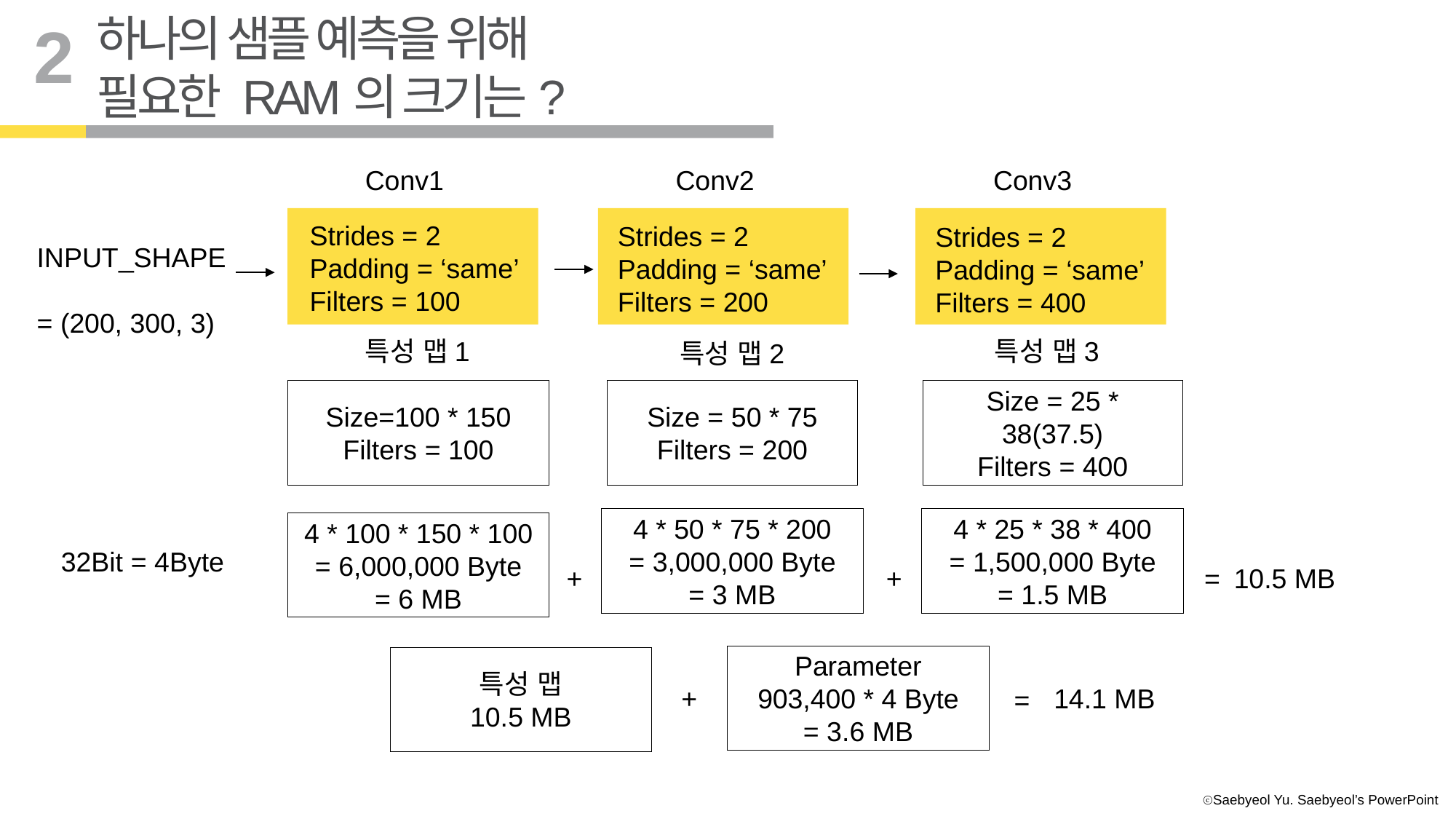

하나의 샘플 예측을 위해
필요한 RAM의 크기는?
2

Conv1
Conv2
Conv3

Strides = 2
Padding = ‘same’
Filters = 100
Strides = 2
Padding = ‘same’
Filters = 200
Strides = 2
Padding = ‘same’
Filters = 400
INPUT_SHAPE
= (200, 300, 3)
특성 맵1
특성 맵3
특성 맵2
Size=100 * 150
Filters = 100
Size = 50 * 75
Filters = 200
Size = 25 * 38(37.5)
Filters = 400
4 * 50 * 75 * 200
= 3,000,000 Byte
= 3 MB
4 * 25 * 38 * 400
= 1,500,000 Byte
= 1.5 MB
4 * 100 * 150 * 100
= 6,000,000 Byte
= 6 MB
32Bit = 4Byte
+
+
=
10.5 MB
Parameter
903,400 * 4 Byte
= 3.6 MB
특성 맵
10.5 MB
+
14.1 MB
=